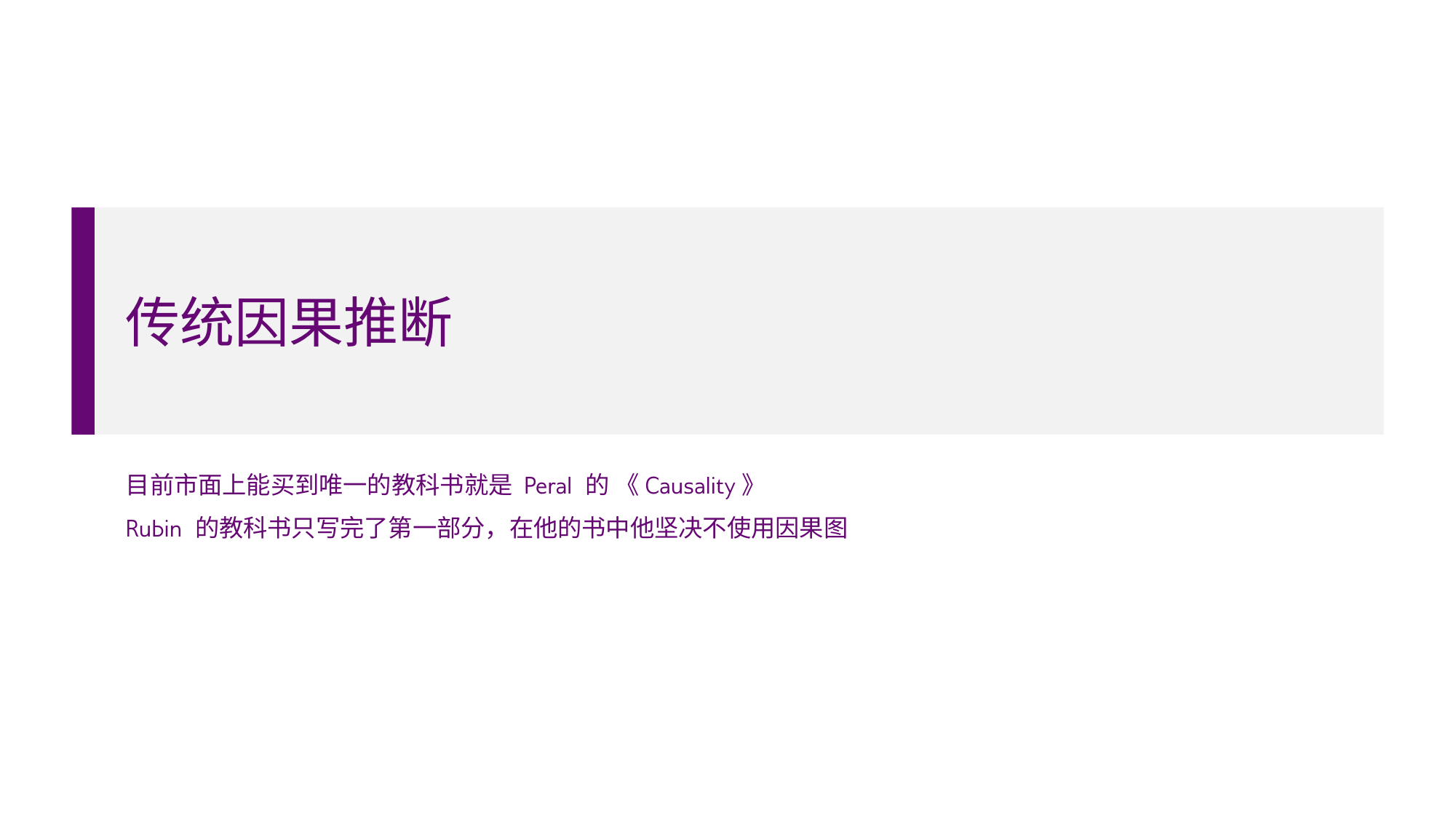

# 传统因果推断
目前市面上能买到唯一的教科书就是 Peral 的 《Causality》
Rubin 的教科书只写完了第一部分，在他的书中他坚决不使用因果图